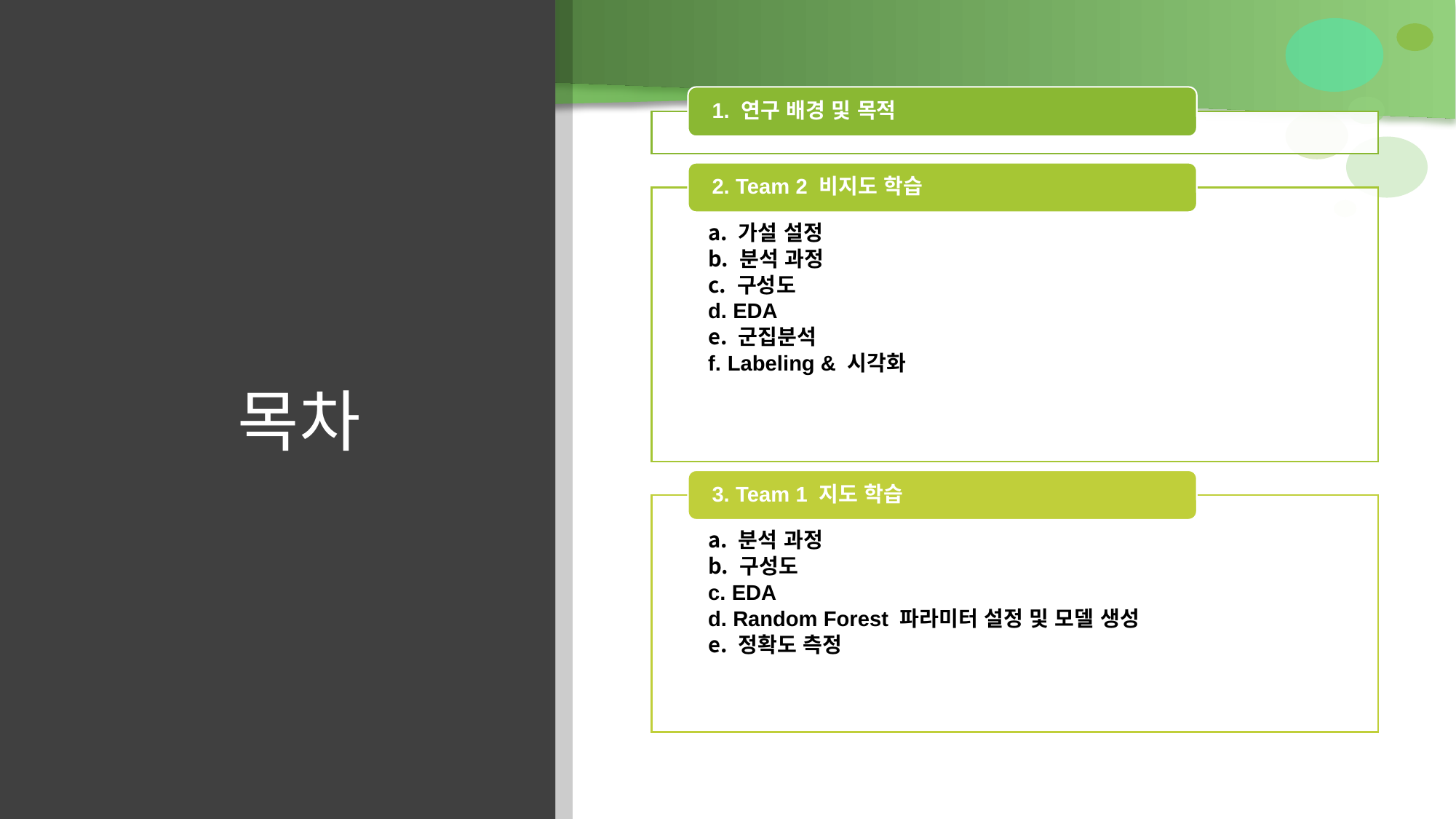

1. 연구 배경 및 목적
 가설 설정
 분석 과정
 구성도
 EDA
 군집분석
 Labeling & 시각화
2. Team 2 비지도 학습
 분석 과정
 구성도
 EDA
 Random Forest 파라미터 설정 및 모델 생성
 정확도 측정
3. Team 1 지도 학습
# 목차